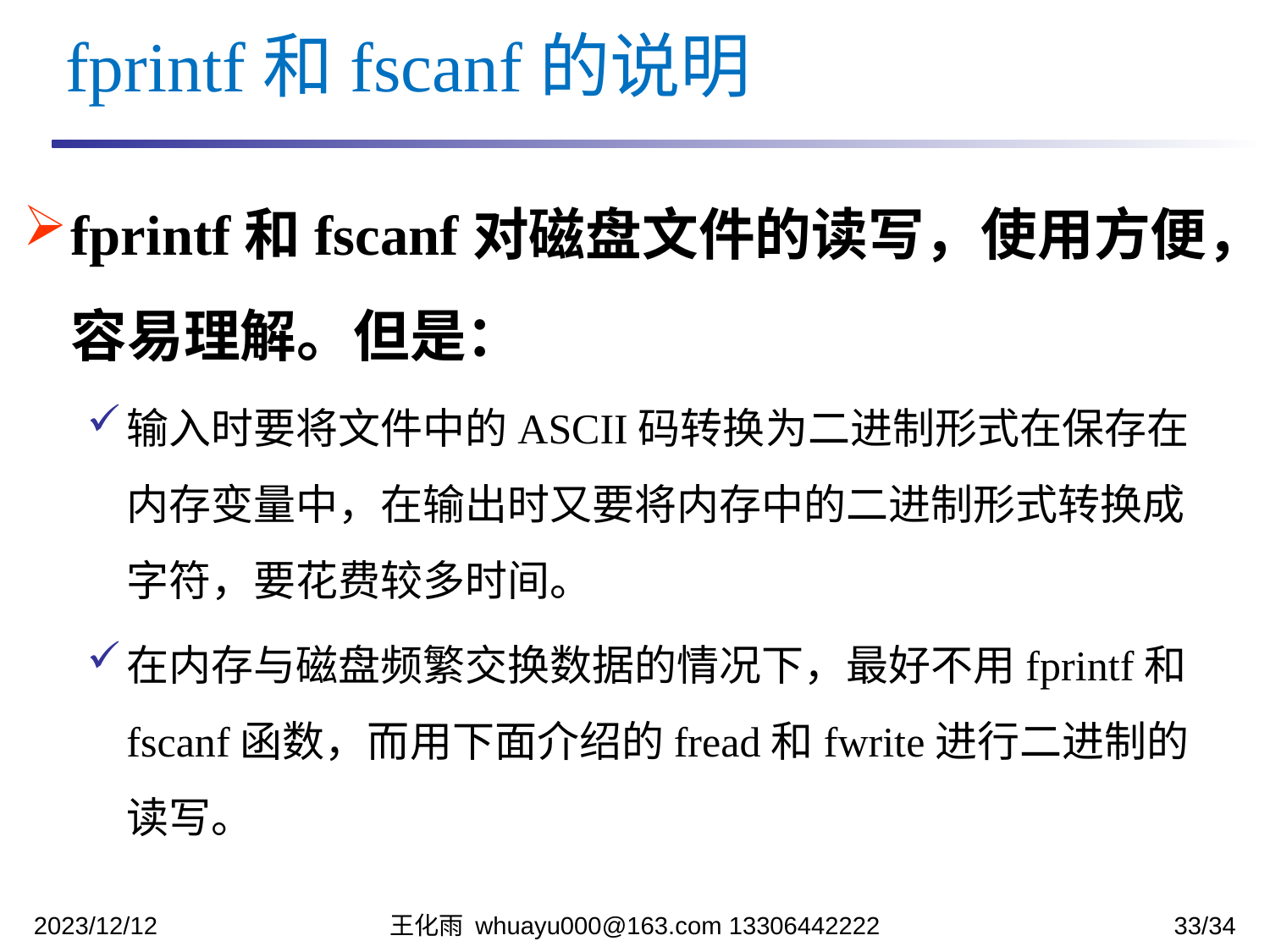

fprintf和fscanf的说明
fprintf和fscanf对磁盘文件的读写，使用方便，容易理解。但是：
输入时要将文件中的ASCII码转换为二进制形式在保存在内存变量中，在输出时又要将内存中的二进制形式转换成字符，要花费较多时间。
在内存与磁盘频繁交换数据的情况下，最好不用fprintf和fscanf函数，而用下面介绍的fread和fwrite进行二进制的读写。

2023/12/12
王化雨 whuayu000@163.com 13306442222
33/34